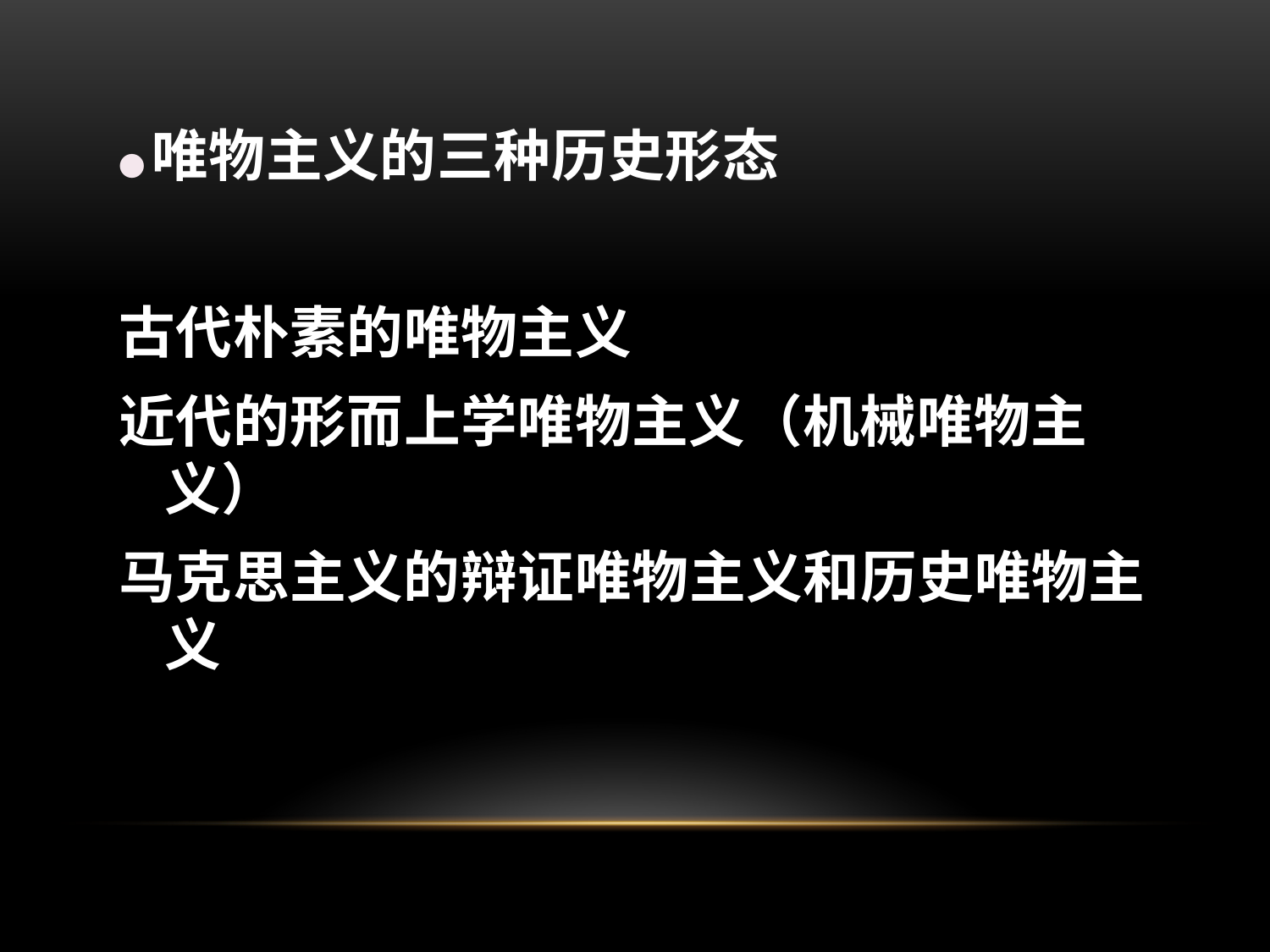

●唯物主义的三种历史形态

古代朴素的唯物主义
近代的形而上学唯物主义（机械唯物主义）
马克思主义的辩证唯物主义和历史唯物主义